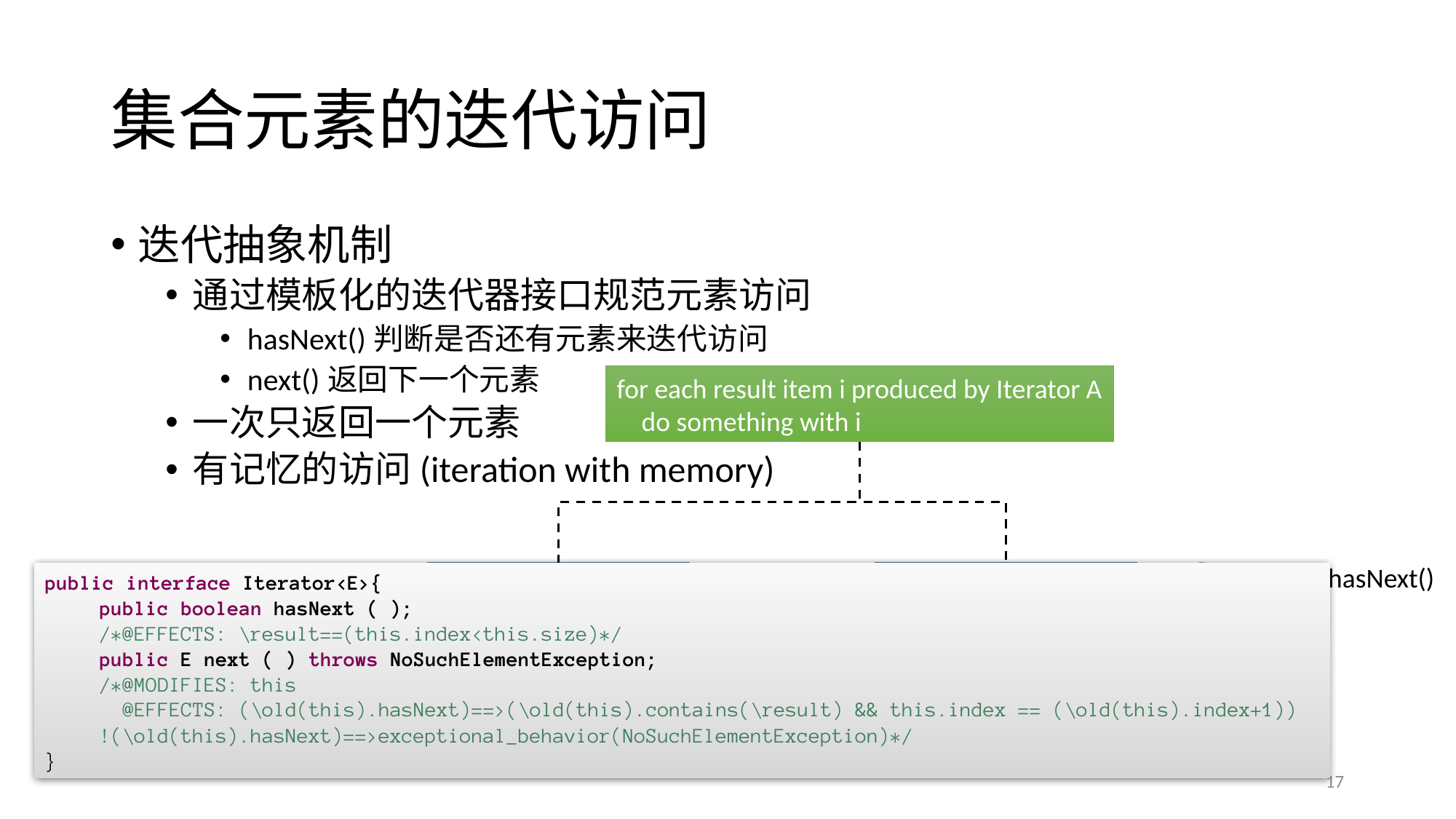

# 集合元素的迭代访问
迭代抽象机制
通过模板化的迭代器接口规范元素访问
hasNext()判断是否还有元素来迭代访问
next()返回下一个元素
一次只返回一个元素
有记忆的访问(iteration with memory)
for each result item i produced by Iterator A
    do something with i
boolean hasNext()
Collective Class
Iterator<E>
public interface Iterator<E>{
public boolean hasNext ( );
/*@EFFECTS: \result==(this.index<this.size)*/
public E next ( ) throws NoSuchElementException;
/*@MODIFIES: this
  @EFFECTS: (\old(this).hasNext)==>(\old(this).contains(\result) && this.index == (\old(this).index+1))
!(\old(this).hasNext)==>exceptional_behavior(NoSuchElementException)*/
}

E next()

17